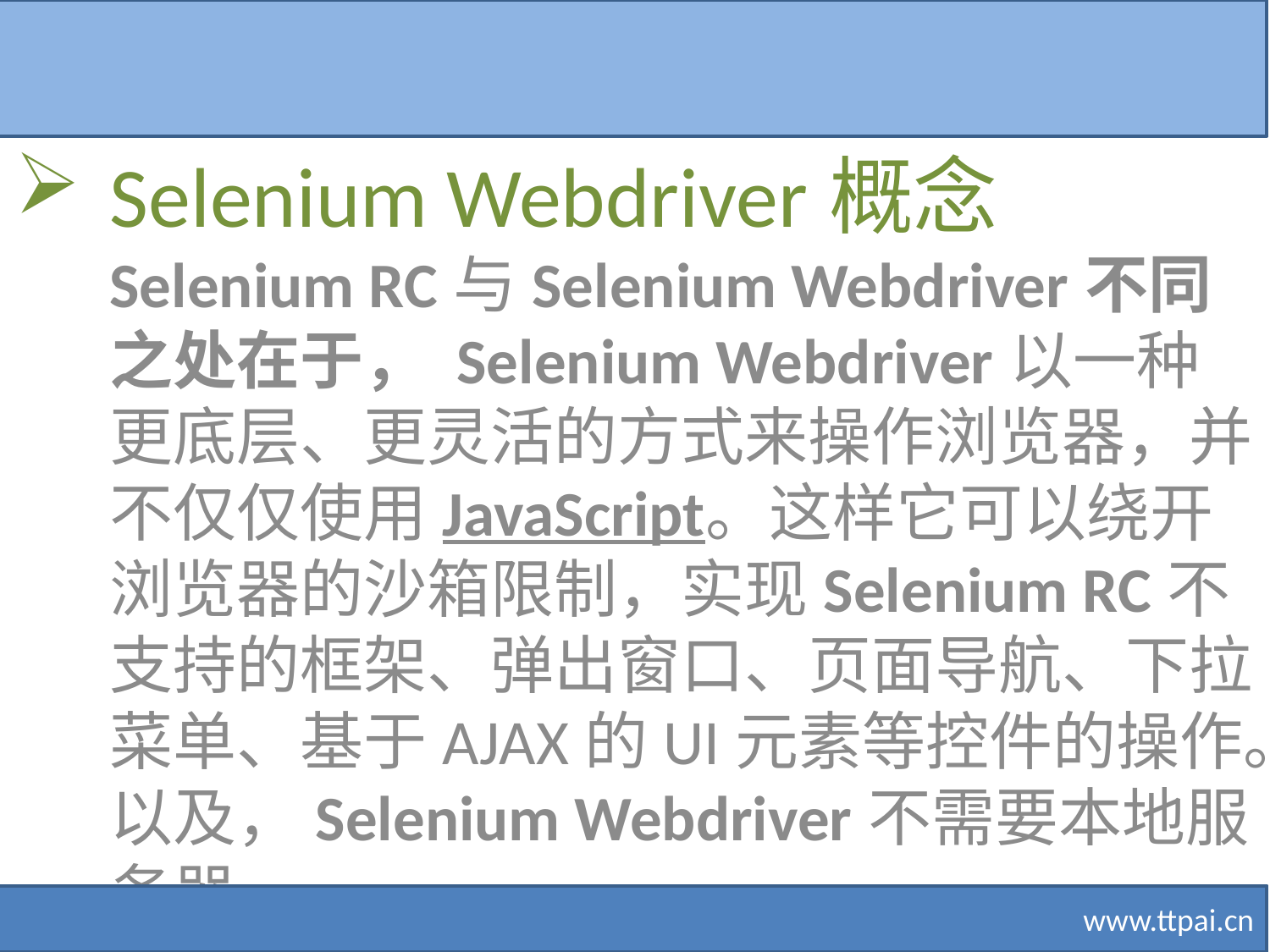

Selenium Webdriver概念
Selenium RC与Selenium Webdriver不同之处在于， Selenium Webdriver以一种更底层、更灵活的方式来操作浏览器，并不仅仅使用JavaScript。这样它可以绕开浏览器的沙箱限制，实现Selenium RC不支持的框架、弹出窗口、页面导航、下拉菜单、基于AJAX的UI元素等控件的操作。以及，Selenium Webdriver不需要本地服务器。
www.ttpai.cn
#